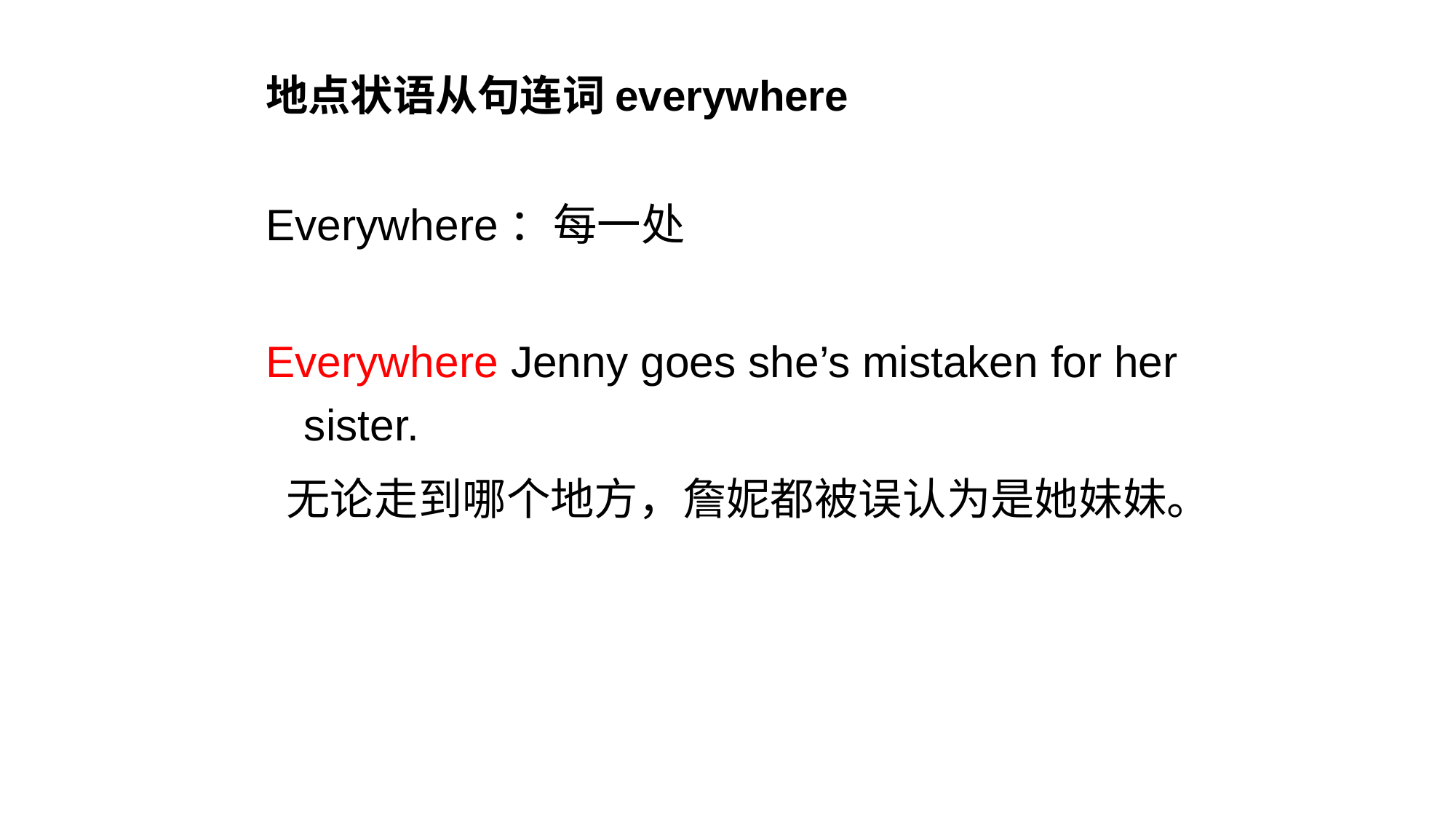

地点状语从句连词everywhere
Everywhere：每一处

Everywhere Jenny goes she’s mistaken for her sister.
 无论走到哪个地方，詹妮都被误认为是她妹妹。